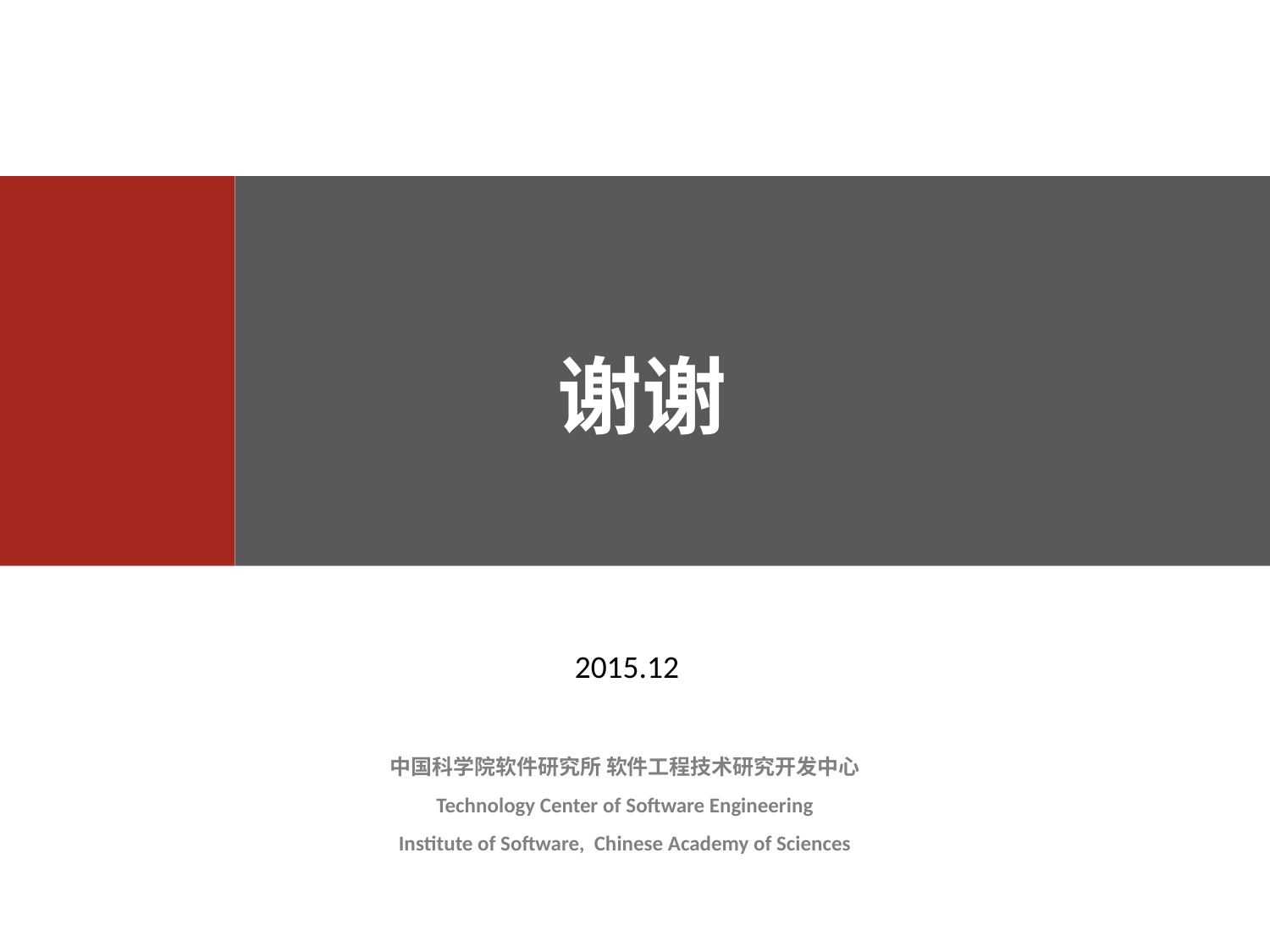

谢谢
2015.12
# 中国科学院软件研究所 软件工程技术研究开发中心 Technology Center of Software Engineering Institute of Software,  Chinese Academy of Sciences